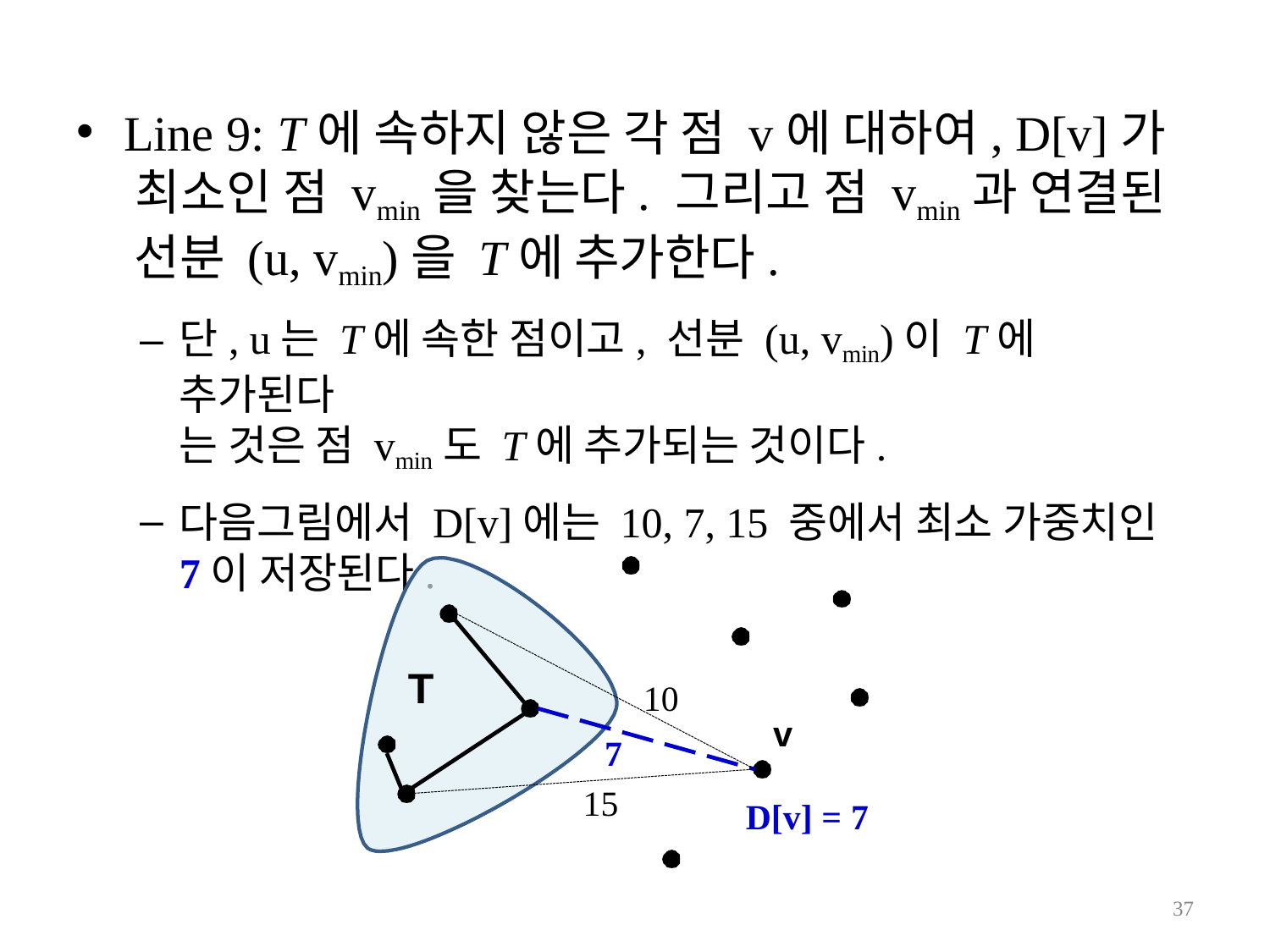

Line 9: T에 속하지 않은 각 점 v에 대하여, D[v]가  최소인 점 vmin을 찾는다. 그리고 점 vmin과 연결된  선분 (u, vmin)을 T에 추가한다.
단, u는 T에 속한 점이고, 선분 (u, vmin)이 T에 추가된다
는 것은 점 vmin도 T에 추가되는 것이다.
다음그림에서 D[v]에는 10, 7, 15 중에서 최소 가중치인
7이 저장된다.

T
10

v

7
15

D[v] = 7

37